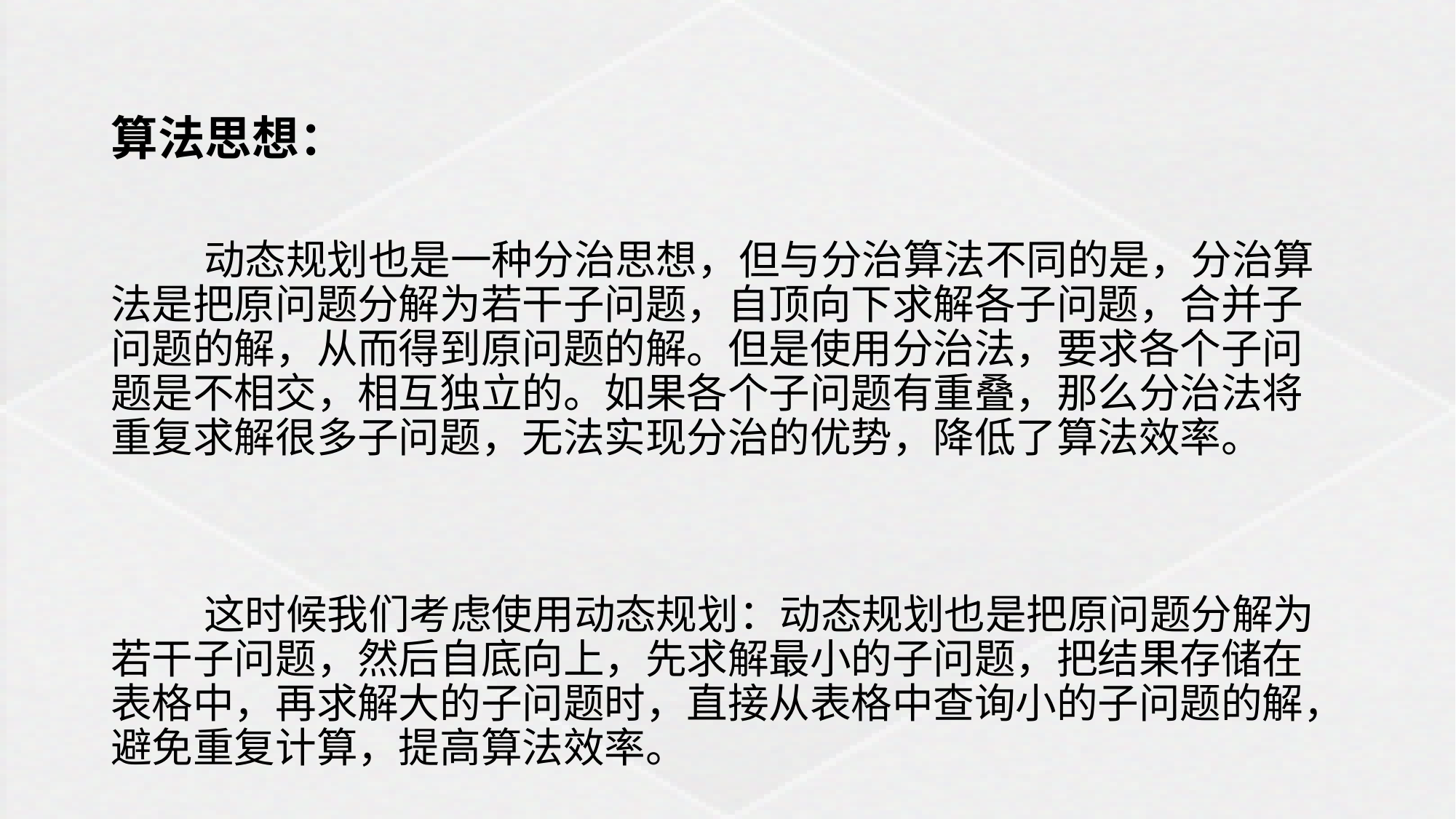

算法思想：

         动态规划也是一种分治思想，但与分治算法不同的是，分治算法是把原问题分解为若干子问题，自顶向下求解各子问题，合并子问题的解，从而得到原问题的解。但是使用分治法，要求各个子问题是不相交，相互独立的。如果各个子问题有重叠，那么分治法将重复求解很多子问题，无法实现分治的优势，降低了算法效率。

         这时候我们考虑使用动态规划：动态规划也是把原问题分解为若干子问题，然后自底向上，先求解最小的子问题，把结果存储在表格中，再求解大的子问题时，直接从表格中查询小的子问题的解，避免重复计算，提高算法效率。